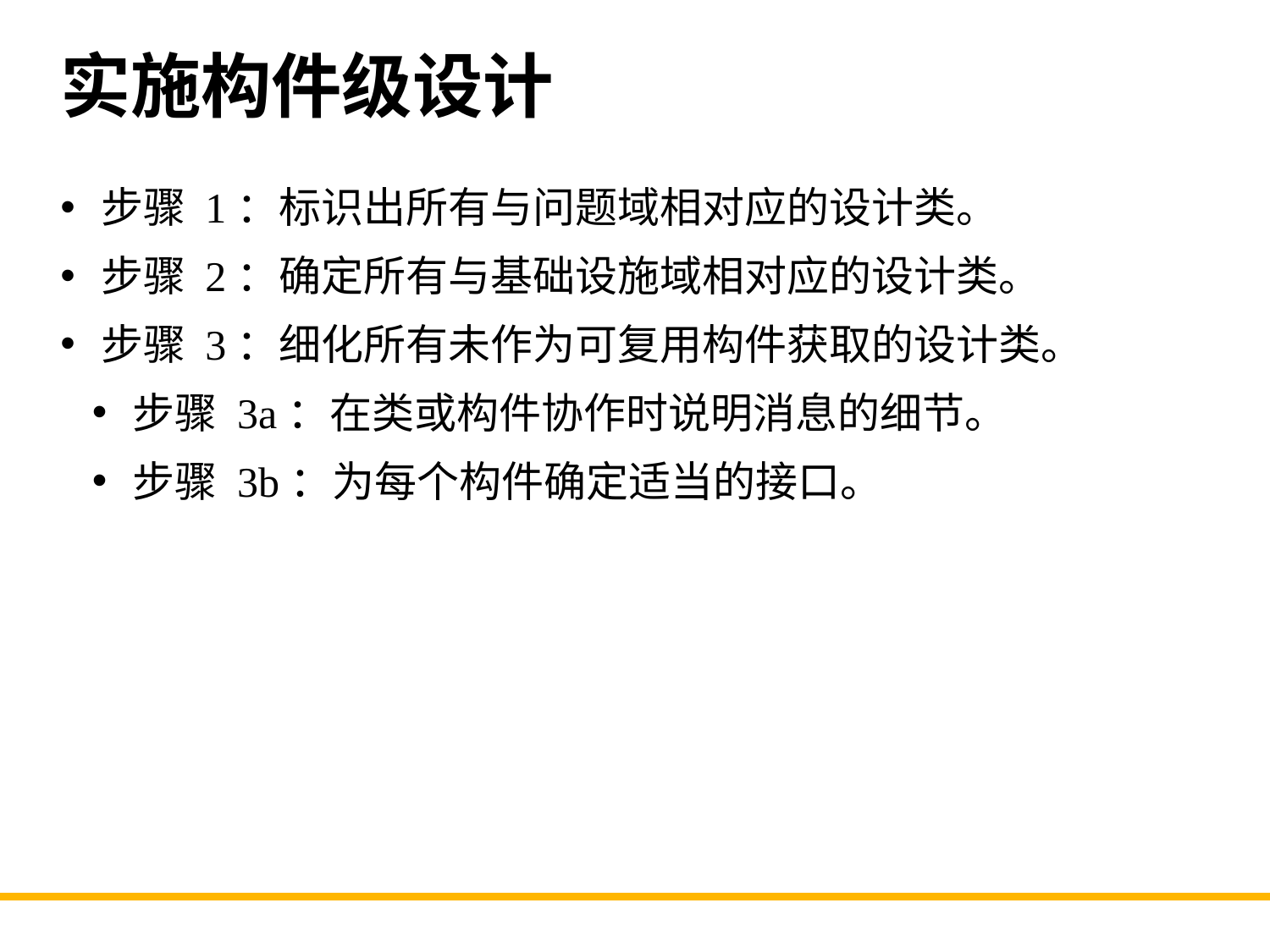

# 实施构件级设计
步骤 1：标识出所有与问题域相对应的设计类。
步骤 2：确定所有与基础设施域相对应的设计类。
步骤 3：细化所有未作为可复用构件获取的设计类。
步骤 3a：在类或构件协作时说明消息的细节。
步骤 3b：为每个构件确定适当的接口。